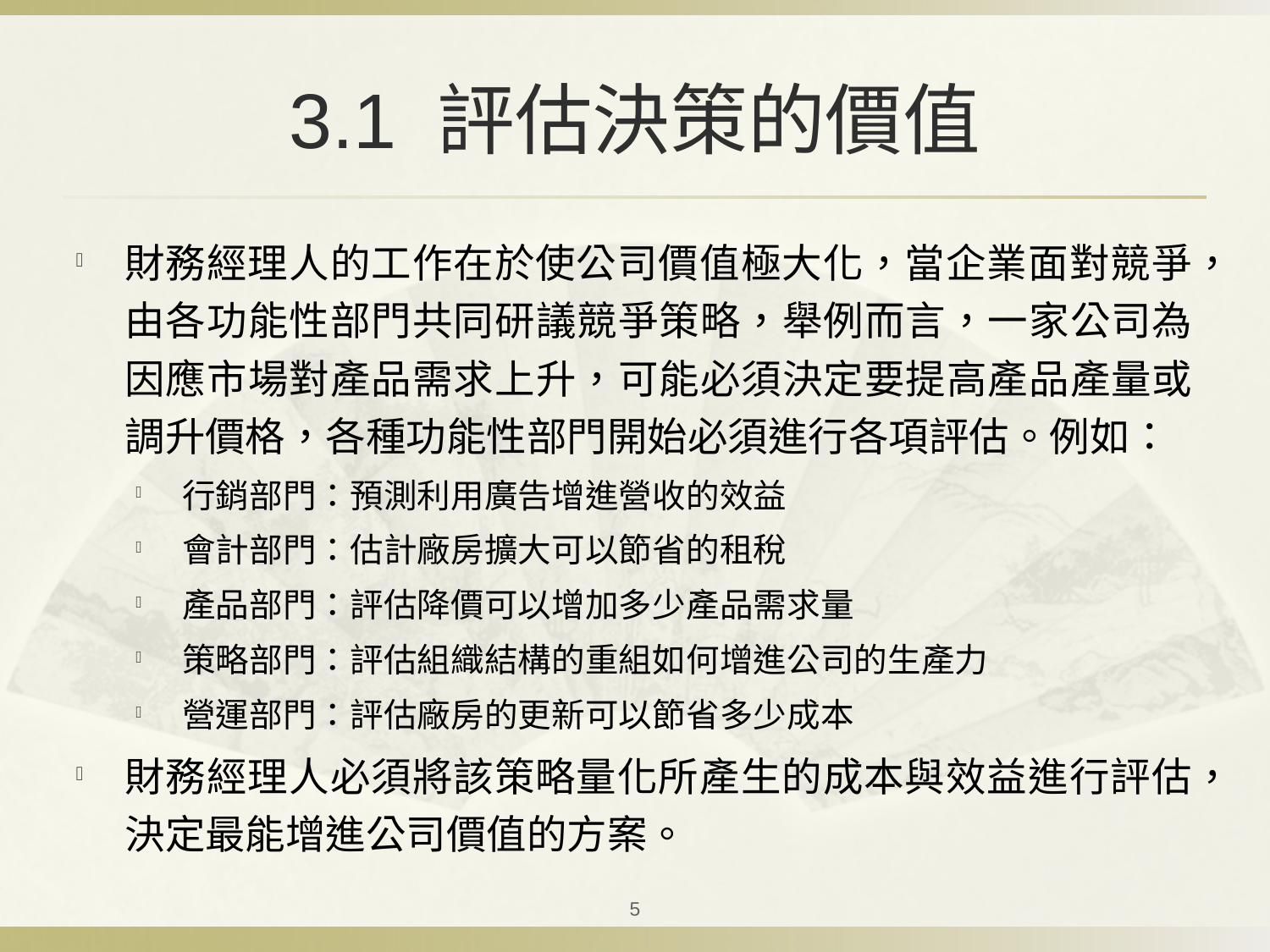

# 3.1 評估決策的價值
財務經理人的工作在於使公司價值極大化，當企業面對競爭，由各功能性部門共同研議競爭策略，舉例而言，一家公司為因應市場對產品需求上升，可能必須決定要提高產品產量或調升價格，各種功能性部門開始必須進行各項評估。例如：
行銷部門：預測利用廣告增進營收的效益
會計部門：估計廠房擴大可以節省的租稅
產品部門：評估降價可以增加多少產品需求量
策略部門：評估組織結構的重組如何增進公司的生產力
營運部門：評估廠房的更新可以節省多少成本
財務經理人必須將該策略量化所產生的成本與效益進行評估，決定最能增進公司價值的方案。
5